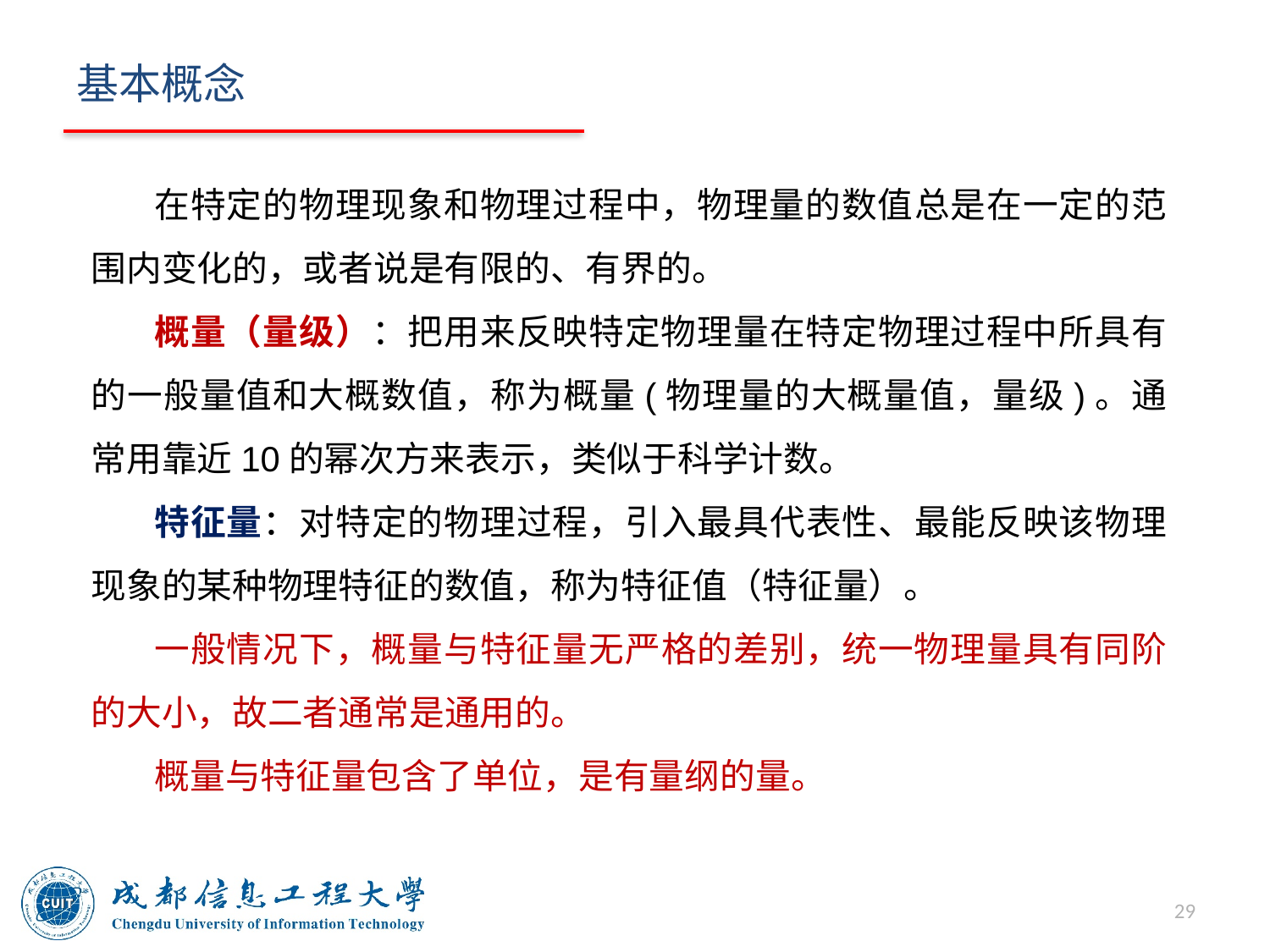

# 基本概念
在特定的物理现象和物理过程中，物理量的数值总是在一定的范围内变化的，或者说是有限的、有界的。
概量（量级）：把用来反映特定物理量在特定物理过程中所具有的一般量值和大概数值，称为概量(物理量的大概量值，量级)。通常用靠近10的幂次方来表示，类似于科学计数。
特征量：对特定的物理过程，引入最具代表性、最能反映该物理现象的某种物理特征的数值，称为特征值（特征量）。
一般情况下，概量与特征量无严格的差别，统一物理量具有同阶的大小，故二者通常是通用的。
概量与特征量包含了单位，是有量纲的量。
29